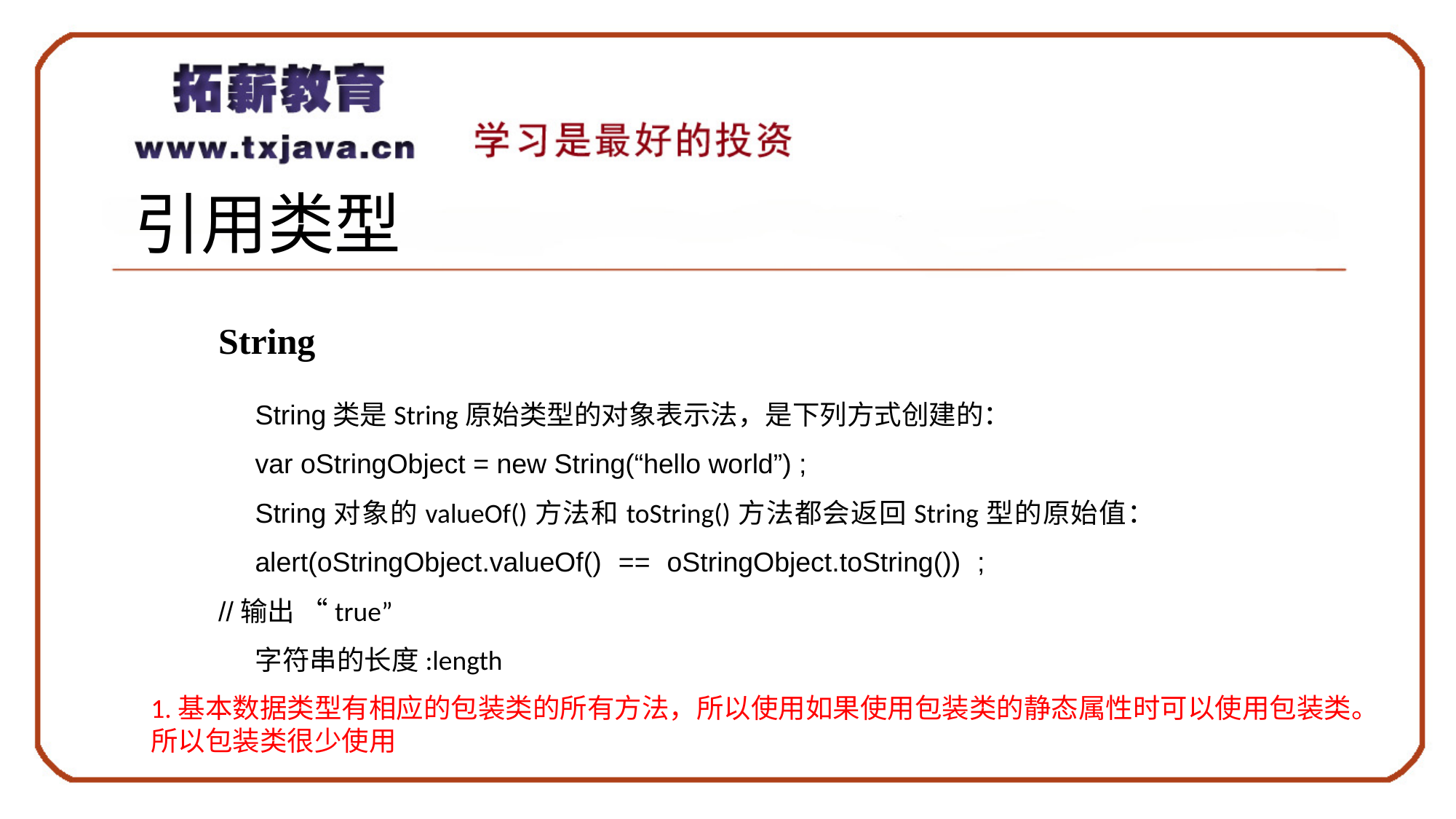

# 引用类型
String
String类是String原始类型的对象表示法，是下列方式创建的：
var oStringObject = new String(“hello world”) ;
String对象的valueOf()方法和toString()方法都会返回String型的原始值：
alert(oStringObject.valueOf() == oStringObject.toString()) ; 		//输出 “true”
字符串的长度:length
1.基本数据类型有相应的包装类的所有方法，所以使用如果使用包装类的静态属性时可以使用包装类。
所以包装类很少使用